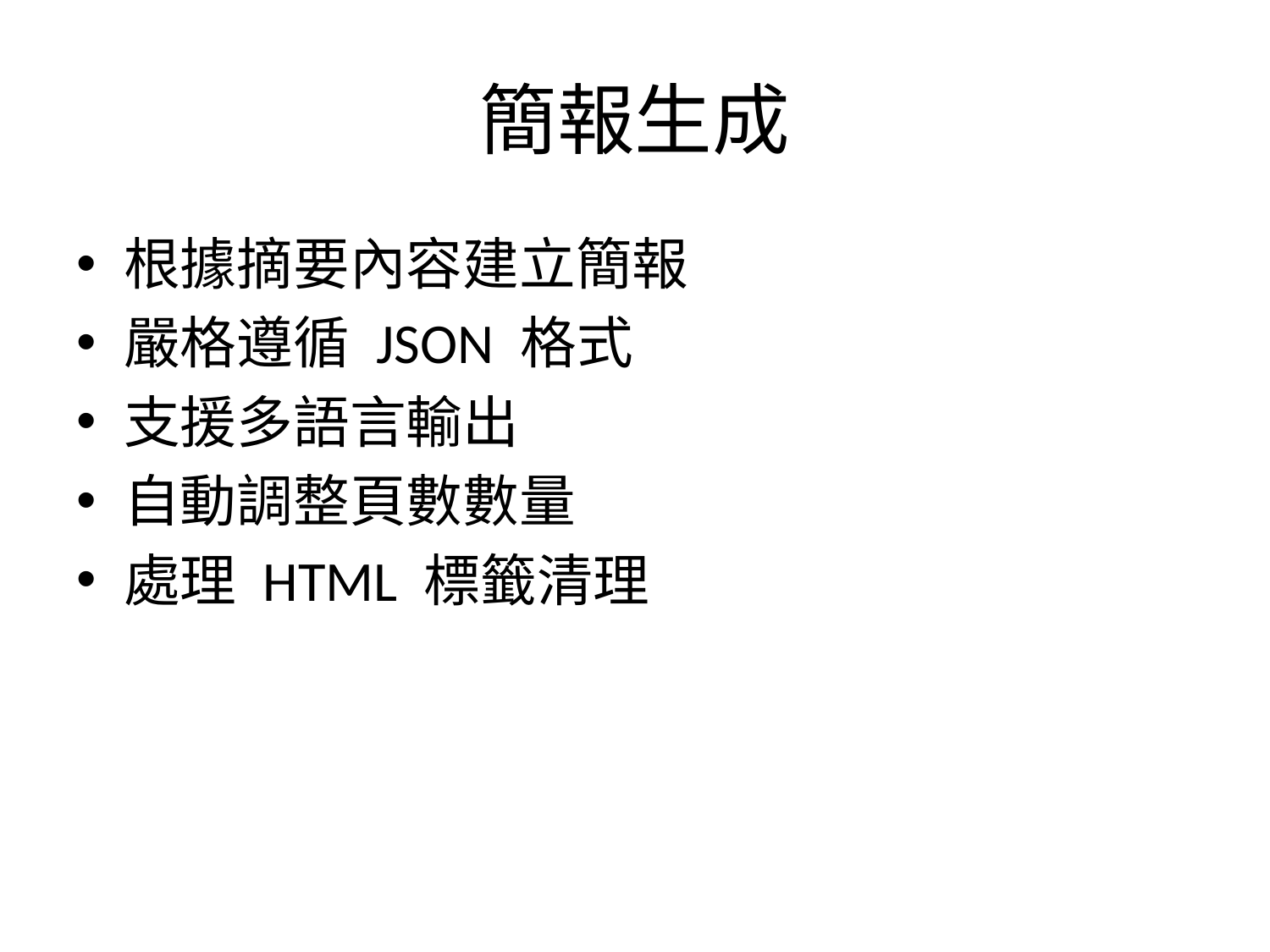

# 簡報生成
根據摘要內容建立簡報
嚴格遵循 JSON 格式
支援多語言輸出
自動調整頁數數量
處理 HTML 標籤清理